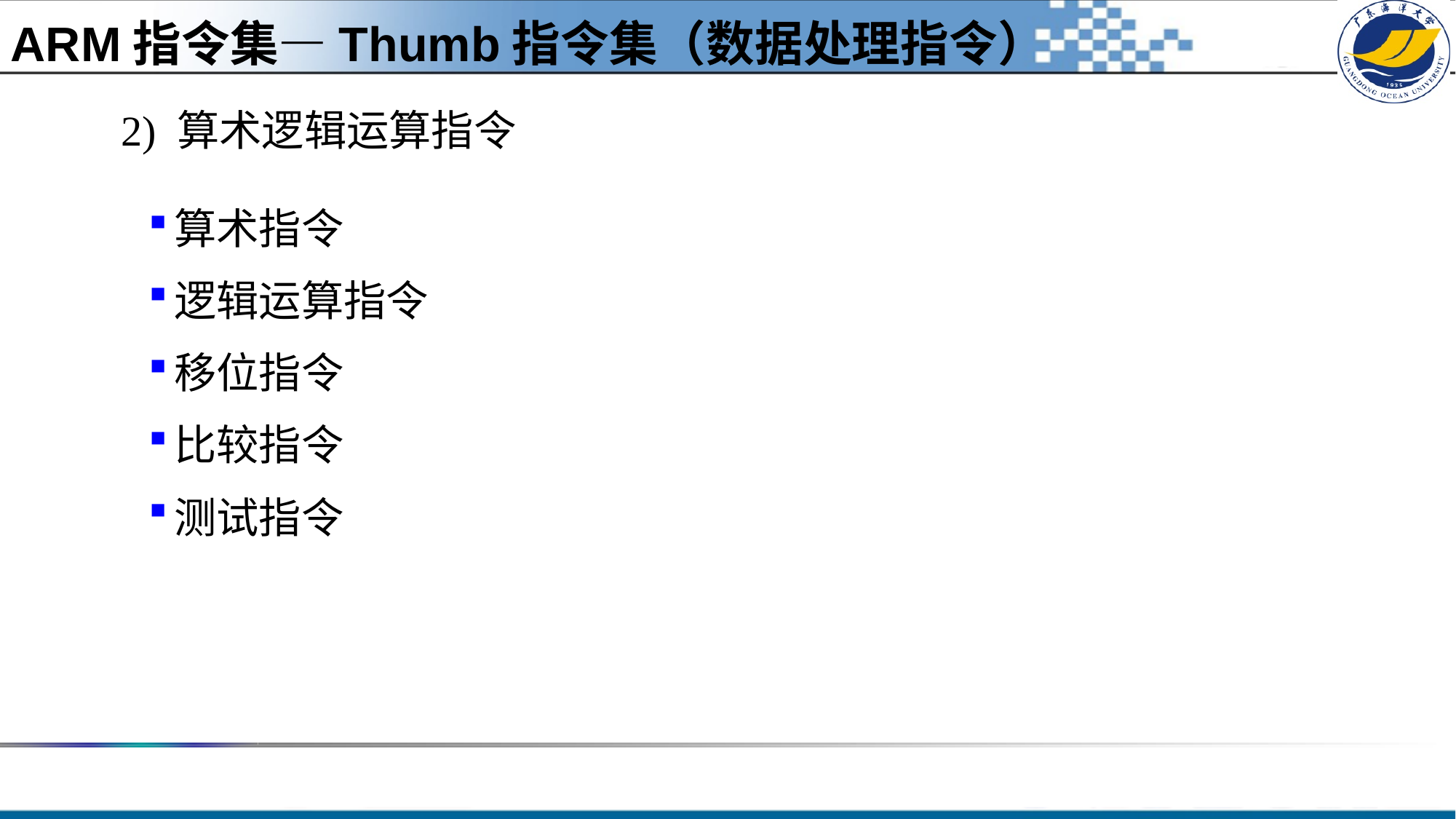

ARM指令集—Thumb指令集（数据处理指令）
2) 算术逻辑运算指令

算术指令
逻辑运算指令
移位指令
比较指令
测试指令
136